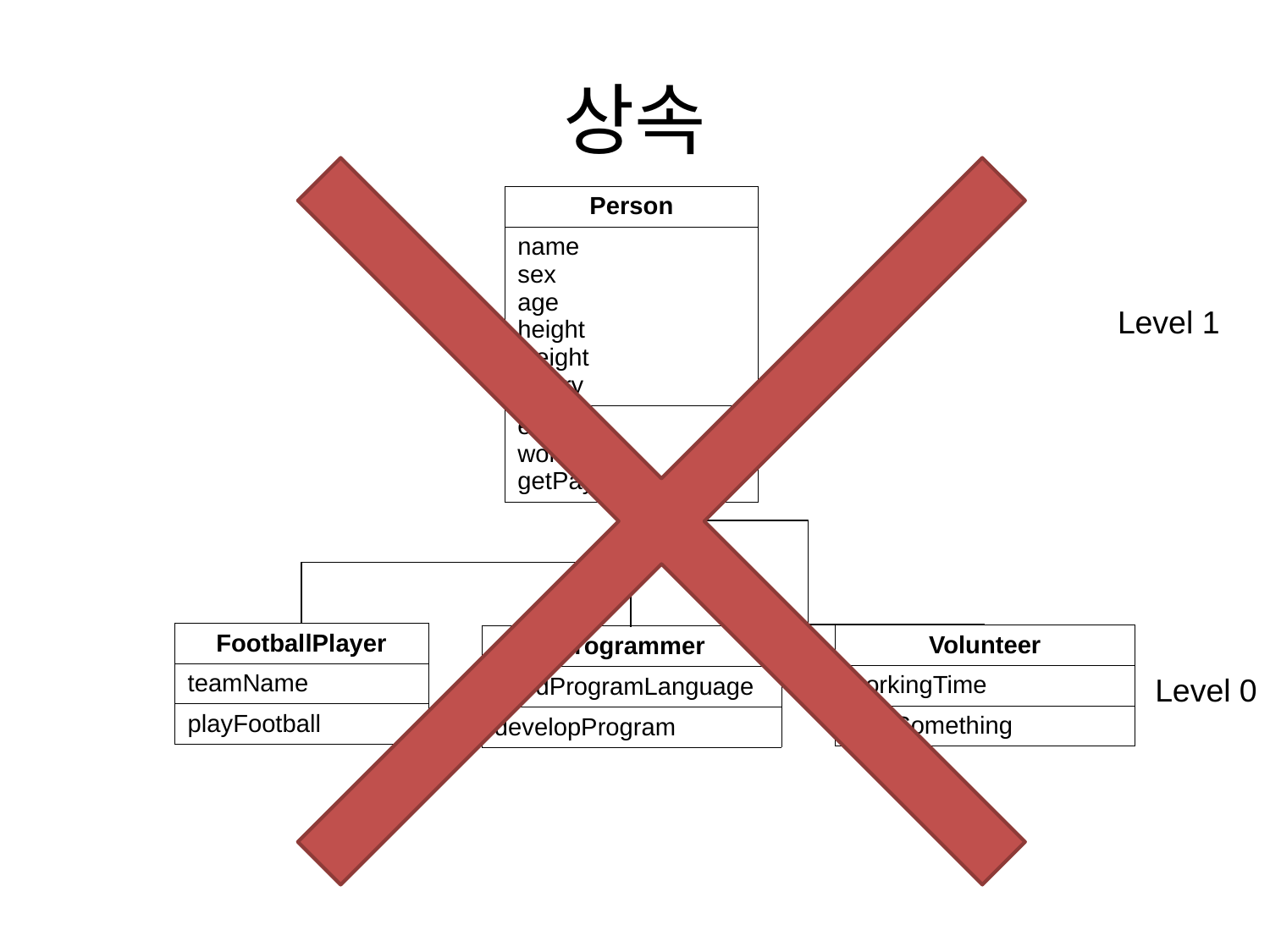

# 상속
| Person |
| --- |
| name sex age height weight salary |
| eat work getPay |
Level 1
| FootballPlayer |
| --- |
| teamName |
| playFootball |
| Volunteer |
| --- |
| workingTime |
| helpSomething |
| Programmer |
| --- |
| goodProgramLanguage |
| developProgram |
Level 0